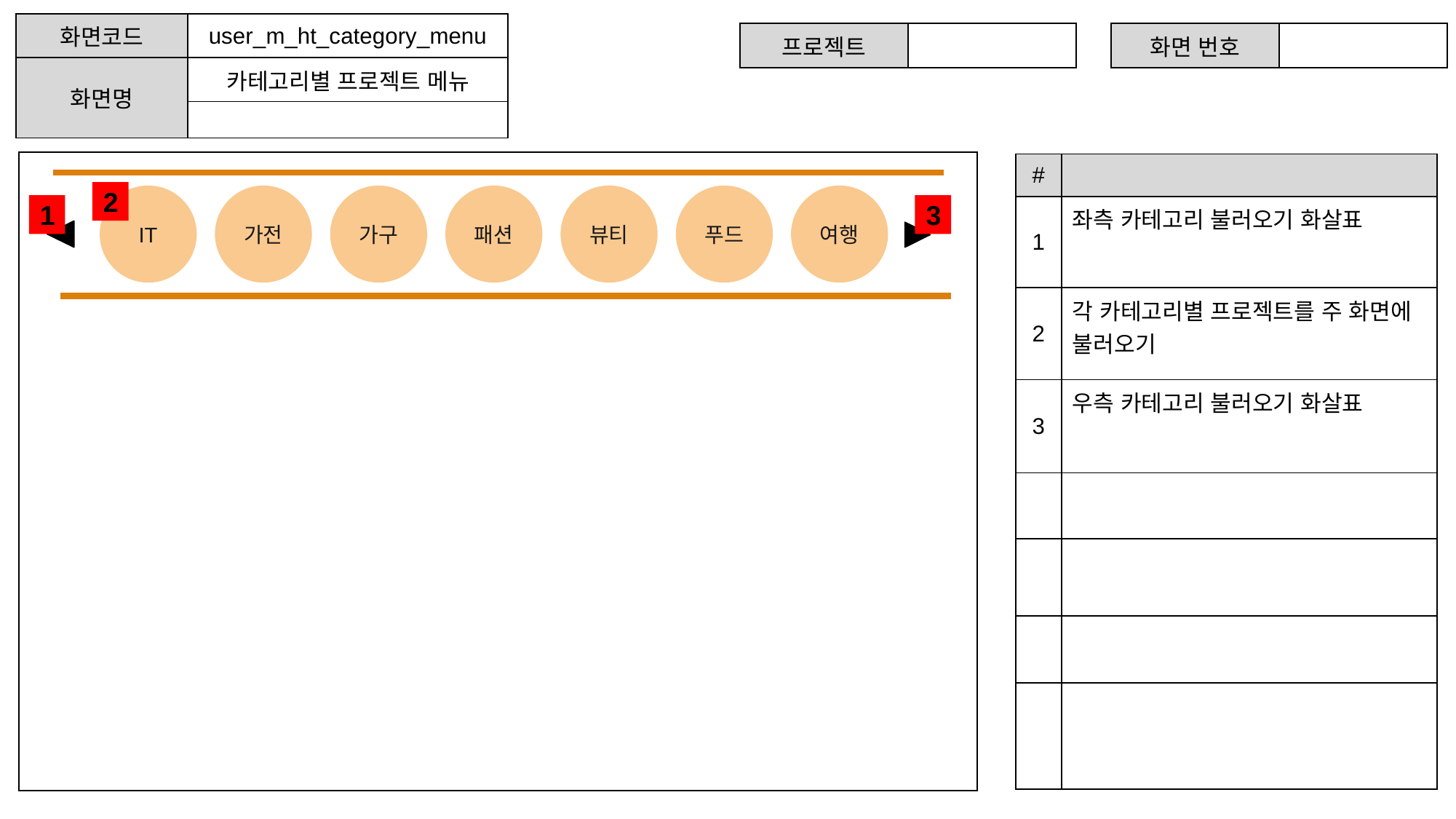

| 화면코드 | user\_m\_ht\_category\_menu |
| --- | --- |
| 화면명 | 카테고리별 프로젝트 메뉴 |
|  |  |
| 프로젝트 |  |
| --- | --- |
| 화면 번호 |  |
| --- | --- |

| # |  |
| --- | --- |
| 1 | 좌측 카테고리 불러오기 화살표 |
| 2 | 각 카테고리별 프로젝트를 주 화면에 불러오기 |
| 3 | 우측 카테고리 불러오기 화살표 |
|  |  |
|  |  |
|  |  |
|  |  |
2
IT
가전
가구
패션
뷰티
푸드
여행
1
3